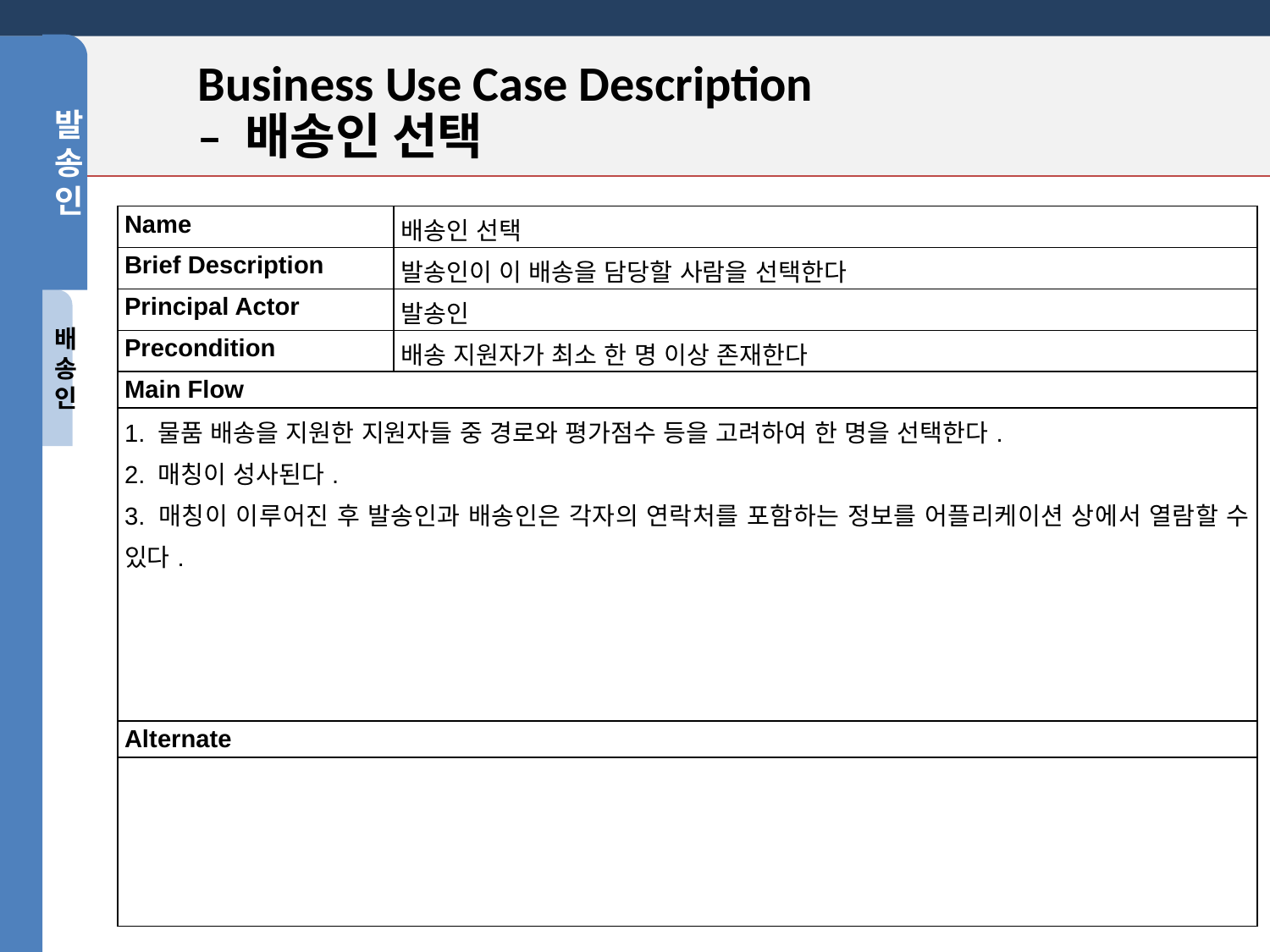

발송인

Business Use Case Description
– 배송인 선택
| Name | 배송인 선택 |
| --- | --- |
| Brief Description | 발송인이 이 배송을 담당할 사람을 선택한다 |
| Principal Actor | 발송인 |
| Precondition | 배송 지원자가 최소 한 명 이상 존재한다 |
| Main Flow |  |
| 1. 물품 배송을 지원한 지원자들 중 경로와 평가점수 등을 고려하여 한 명을 선택한다. 2. 매칭이 성사된다. 3. 매칭이 이루어진 후 발송인과 배송인은 각자의 연락처를 포함하는 정보를 어플리케이션 상에서 열람할 수 있다. |  |
| Alternate |  |
|  |  |
배송인
7